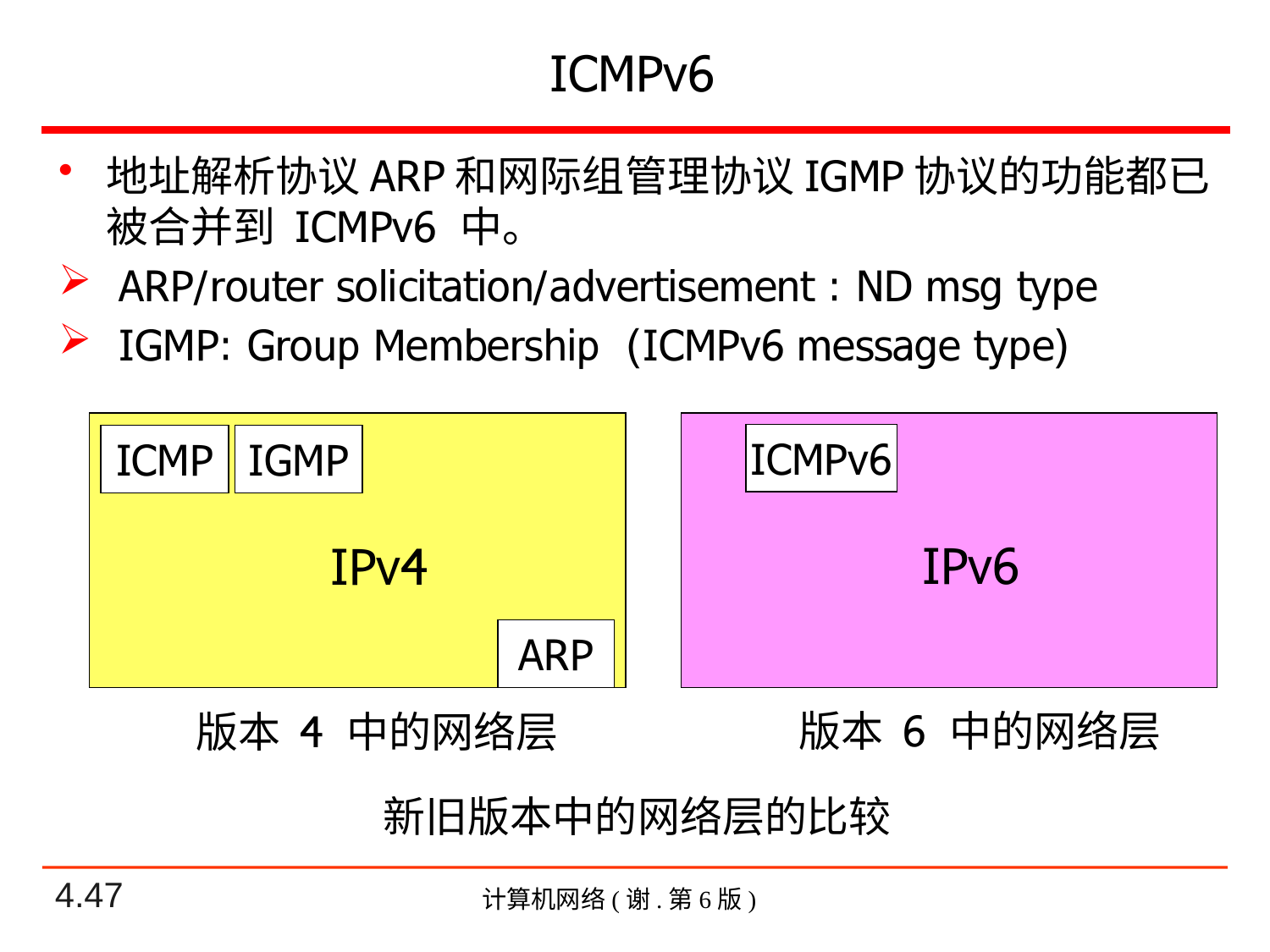

# ICMPv6
地址解析协议ARP和网际组管理协议IGMP协议的功能都已被合并到 ICMPv6 中。
 ARP/router solicitation/advertisement : ND msg type
 IGMP: Group Membership  (ICMPv6 message type)

ICMPv6
ICMP
IGMP
IPv6
IPv4
ARP
版本 6 中的网络层
版本 4 中的网络层
新旧版本中的网络层的比较